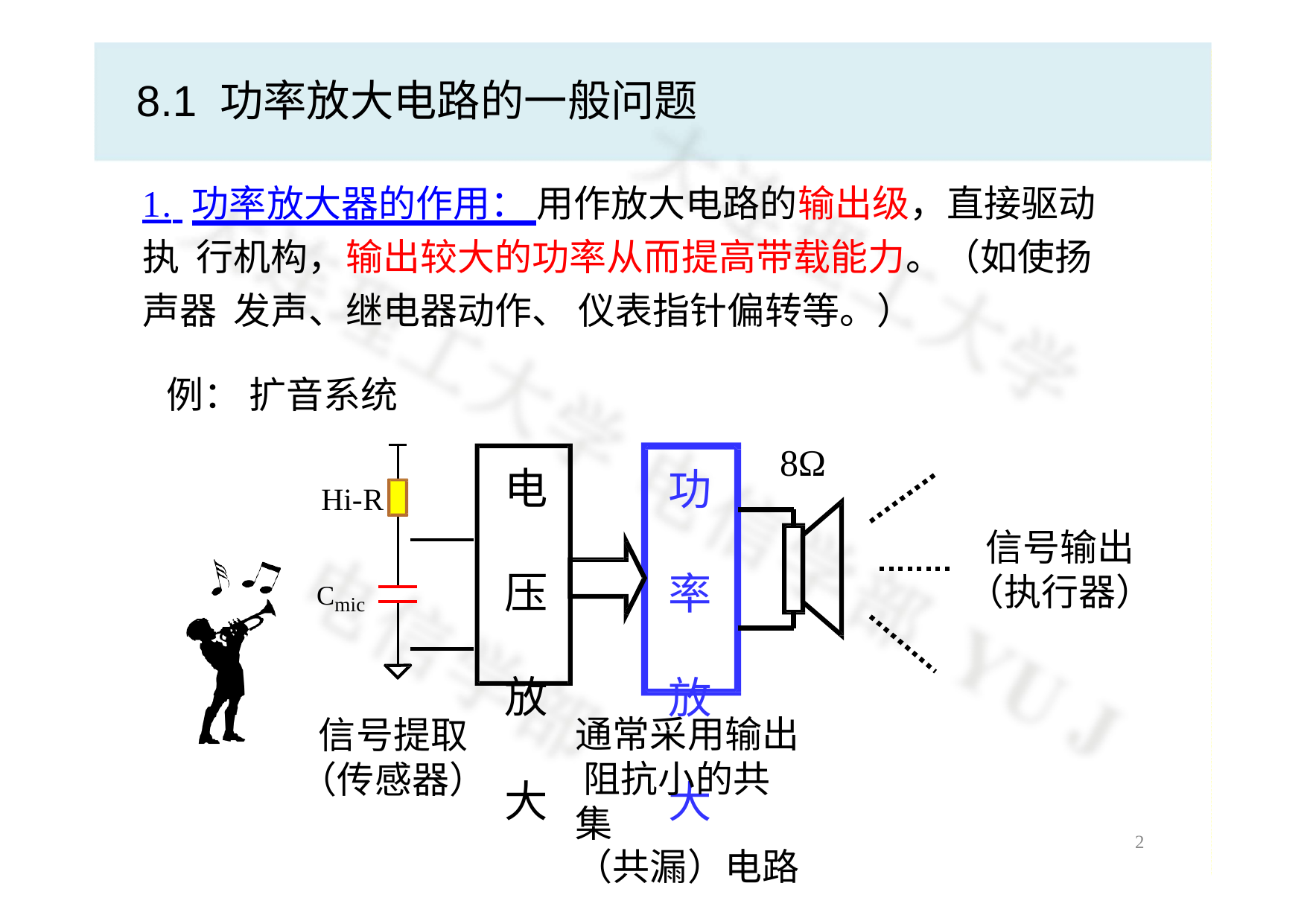

# 8.1 功率放大电路的一般问题
1. 功率放大器的作用： 用作放大电路的输出级，直接驱动执  行机构，输出较大的功率从而提高带载能力。（如使扬声器  发声、继电器动作、 仪表指针偏转等。）

例： 扩音系统
8Ω

电  压  放  大
功  率  放  大

Hi-R

信号输出
（执行器）

Cmic

通常采用输出  阻抗小的共集
（共漏）电路
信号提取
（传感器）
2